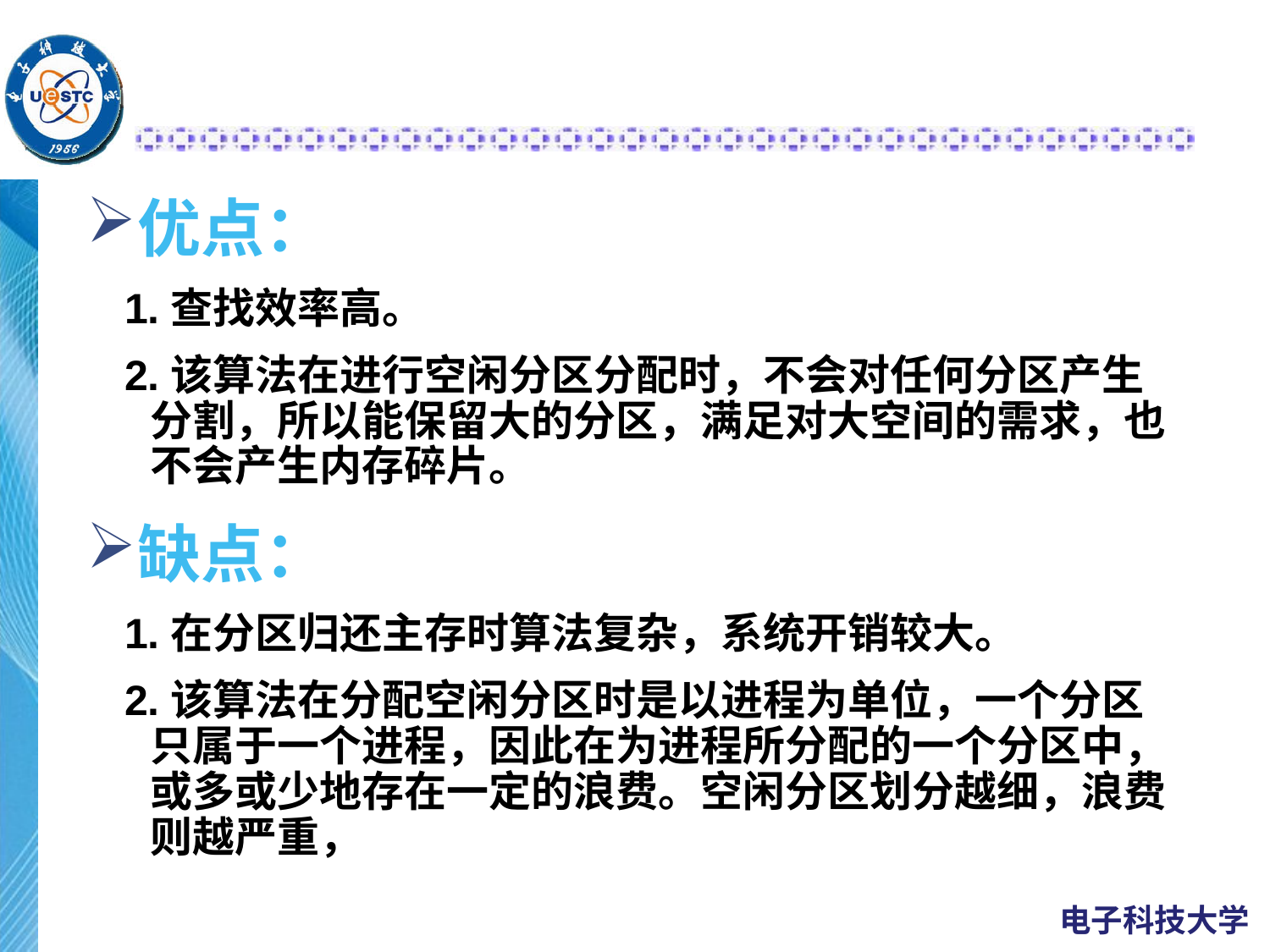

优点：
1.查找效率高。
2.该算法在进行空闲分区分配时，不会对任何分区产生分割，所以能保留大的分区，满足对大空间的需求，也不会产生内存碎片。
缺点：
1.在分区归还主存时算法复杂，系统开销较大。
2.该算法在分配空闲分区时是以进程为单位，一个分区只属于一个进程，因此在为进程所分配的一个分区中，或多或少地存在一定的浪费。空闲分区划分越细，浪费则越严重，